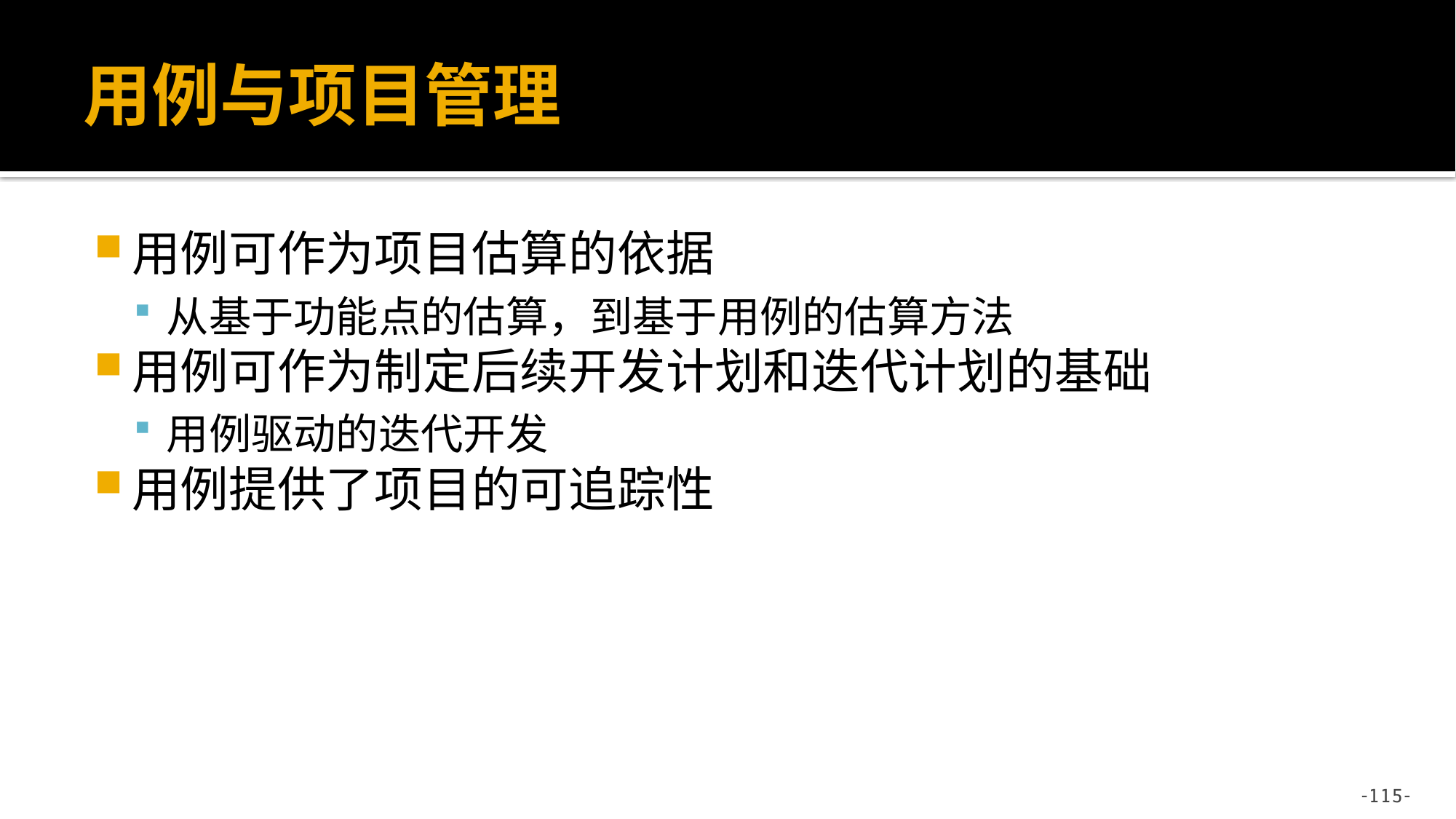

# 用例与项目管理
用例可作为项目估算的依据
从基于功能点的估算，到基于用例的估算方法
用例可作为制定后续开发计划和迭代计划的基础
用例驱动的迭代开发
用例提供了项目的可追踪性
-115-